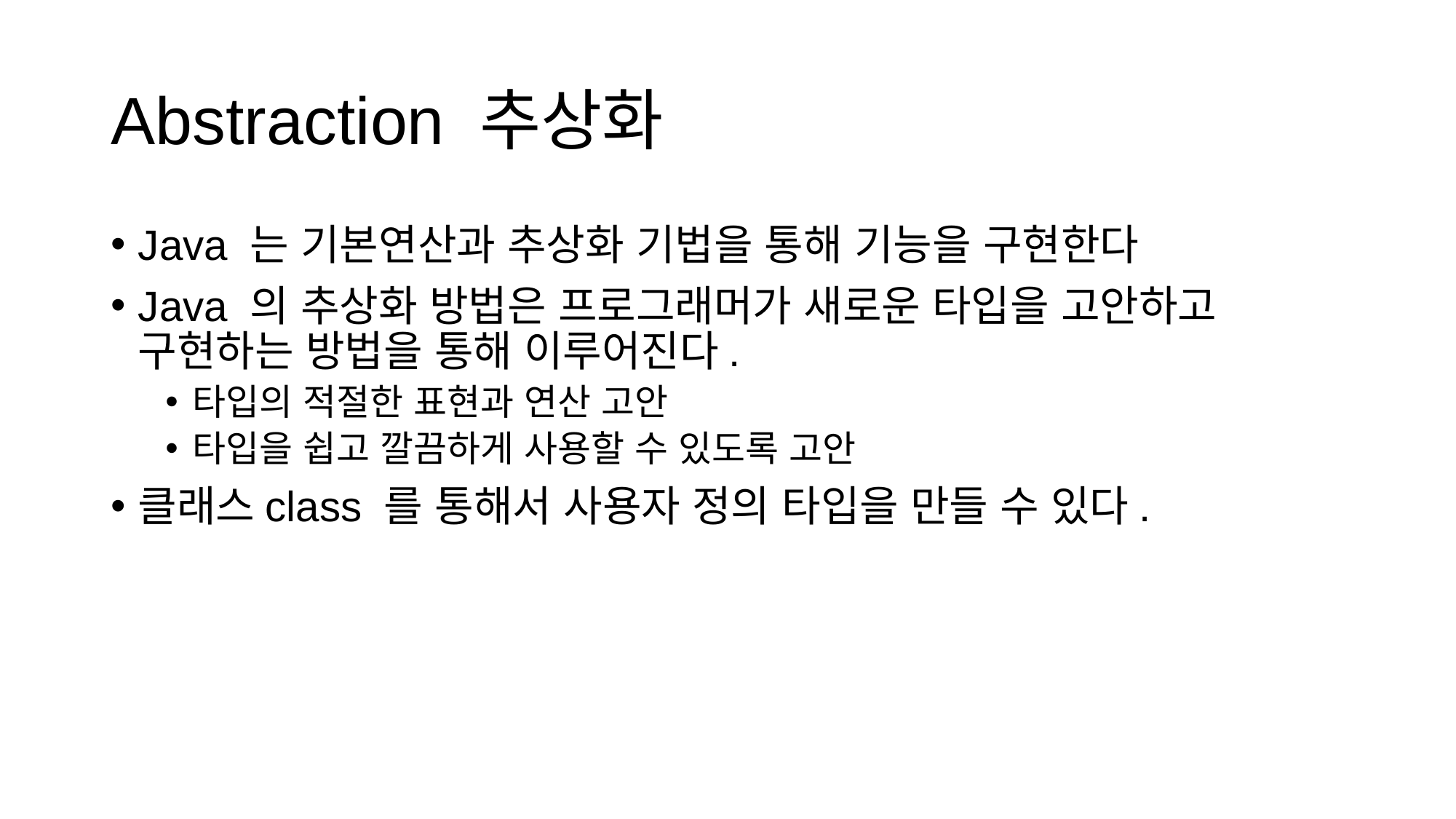

# Abstraction 추상화
Java 는 기본연산과 추상화 기법을 통해 기능을 구현한다
Java 의 추상화 방법은 프로그래머가 새로운 타입을 고안하고 구현하는 방법을 통해 이루어진다.
타입의 적절한 표현과 연산 고안
타입을 쉽고 깔끔하게 사용할 수 있도록 고안
클래스class 를 통해서 사용자 정의 타입을 만들 수 있다.